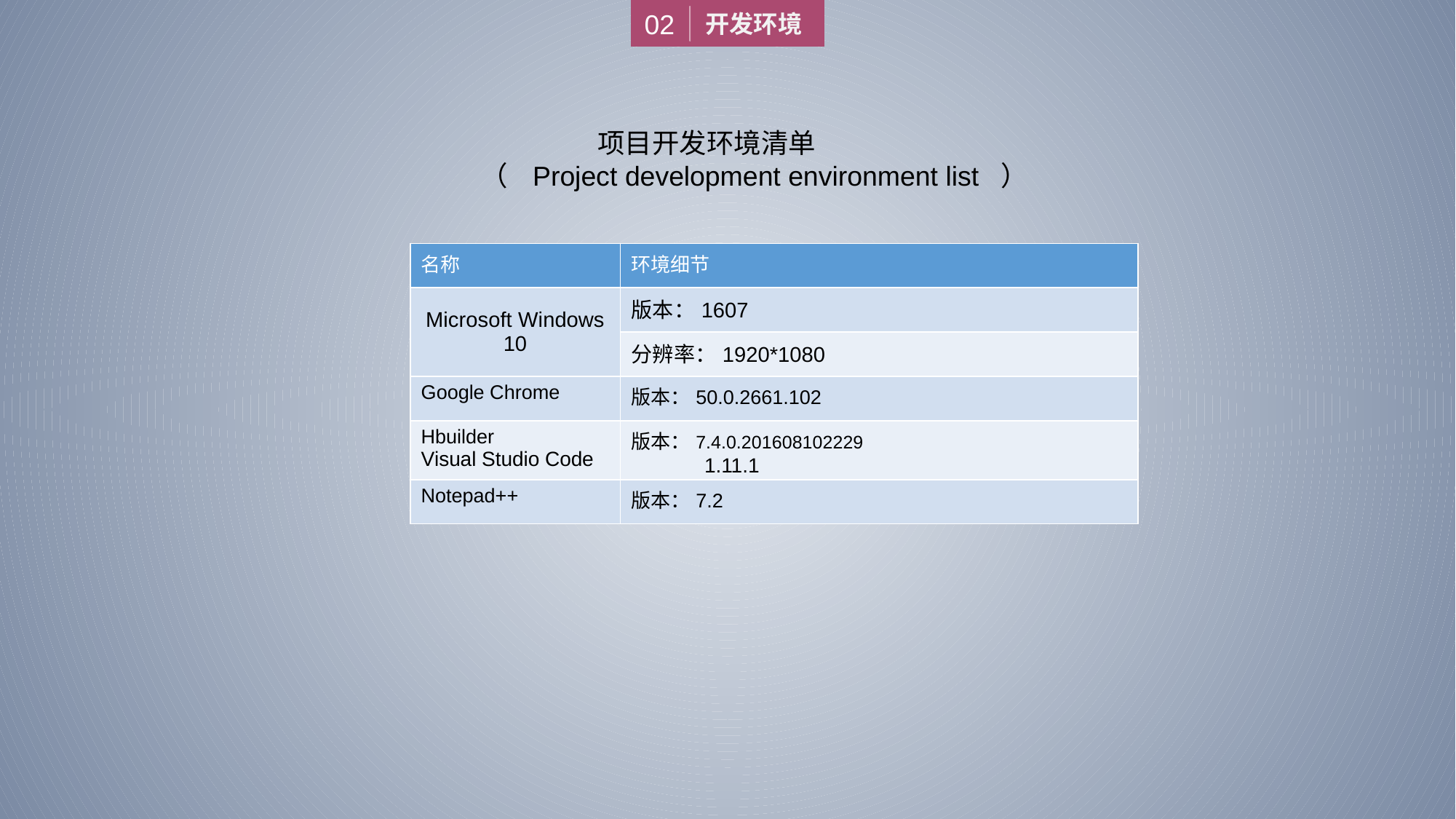

02
开发环境

                                  项目开发环境清单
               （   Project development environment list  ）

| 名称 | 环境细节 |
| --- | --- |
| Microsoft Windows 10 | 版本：1607 |
|  | 分辨率：1920\*1080 |
| Google Chrome | 版本：50.0.2661.102 |
| Hbuilder Visual Studio Code | 版本：7.4.0.201608102229 1.11.1 |
| Notepad++ | 版本：7.2 |